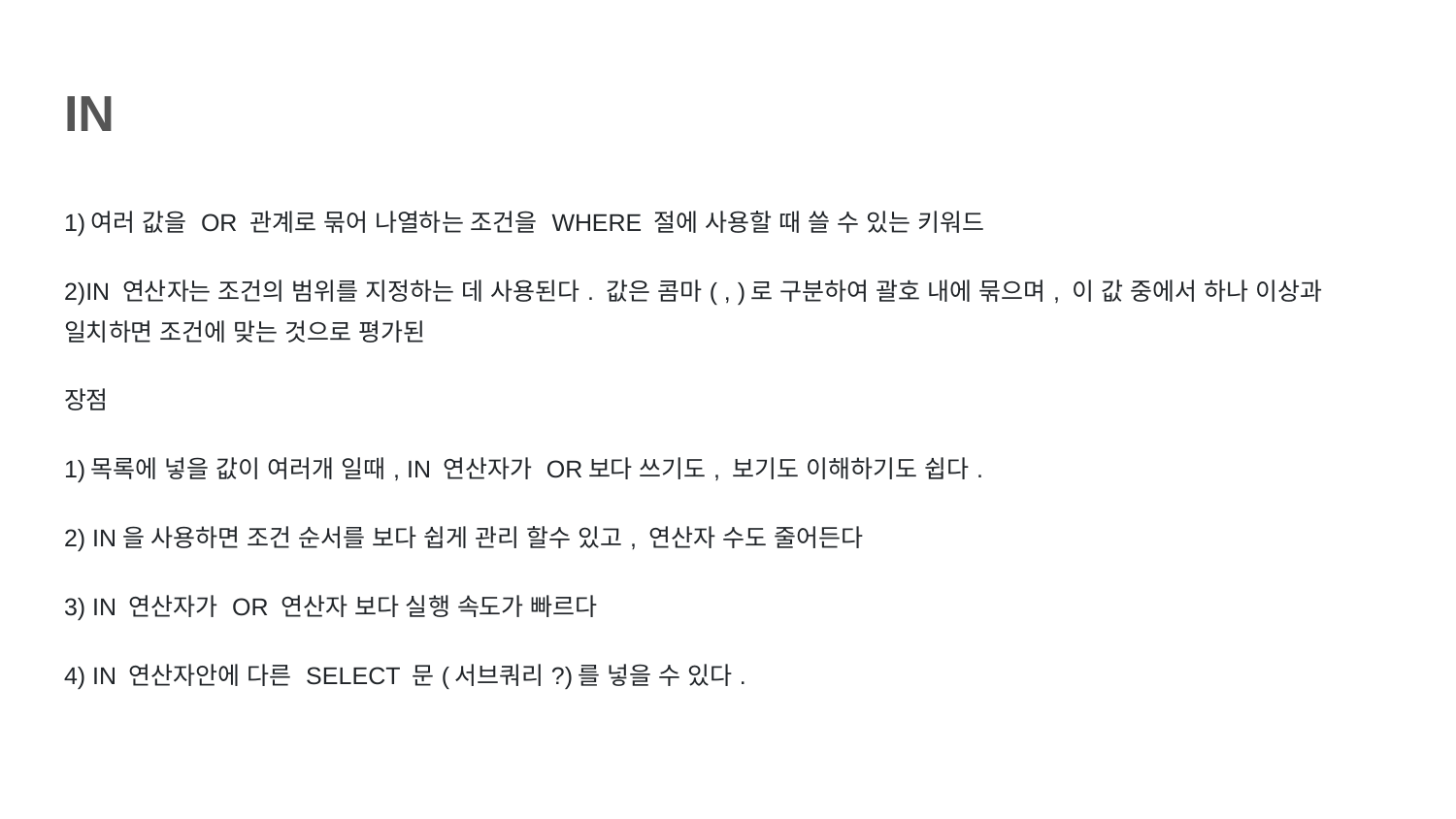

# IN
1)여러 값을 OR 관계로 묶어 나열하는 조건을 WHERE 절에 사용할 때 쓸 수 있는 키워드
2)IN 연산자는 조건의 범위를 지정하는 데 사용된다. 값은 콤마( , )로 구분하여 괄호 내에 묶으며, 이 값 중에서 하나 이상과 일치하면 조건에 맞는 것으로 평가된
장점
1)목록에 넣을 값이 여러개 일때, IN 연산자가 OR보다 쓰기도, 보기도 이해하기도 쉽다.
2) IN을 사용하면 조건 순서를 보다 쉽게 관리 할수 있고, 연산자 수도 줄어든다
3) IN 연산자가 OR 연산자 보다 실행 속도가 빠르다
4) IN 연산자안에 다른 SELECT 문(서브쿼리?)를 넣을 수 있다.